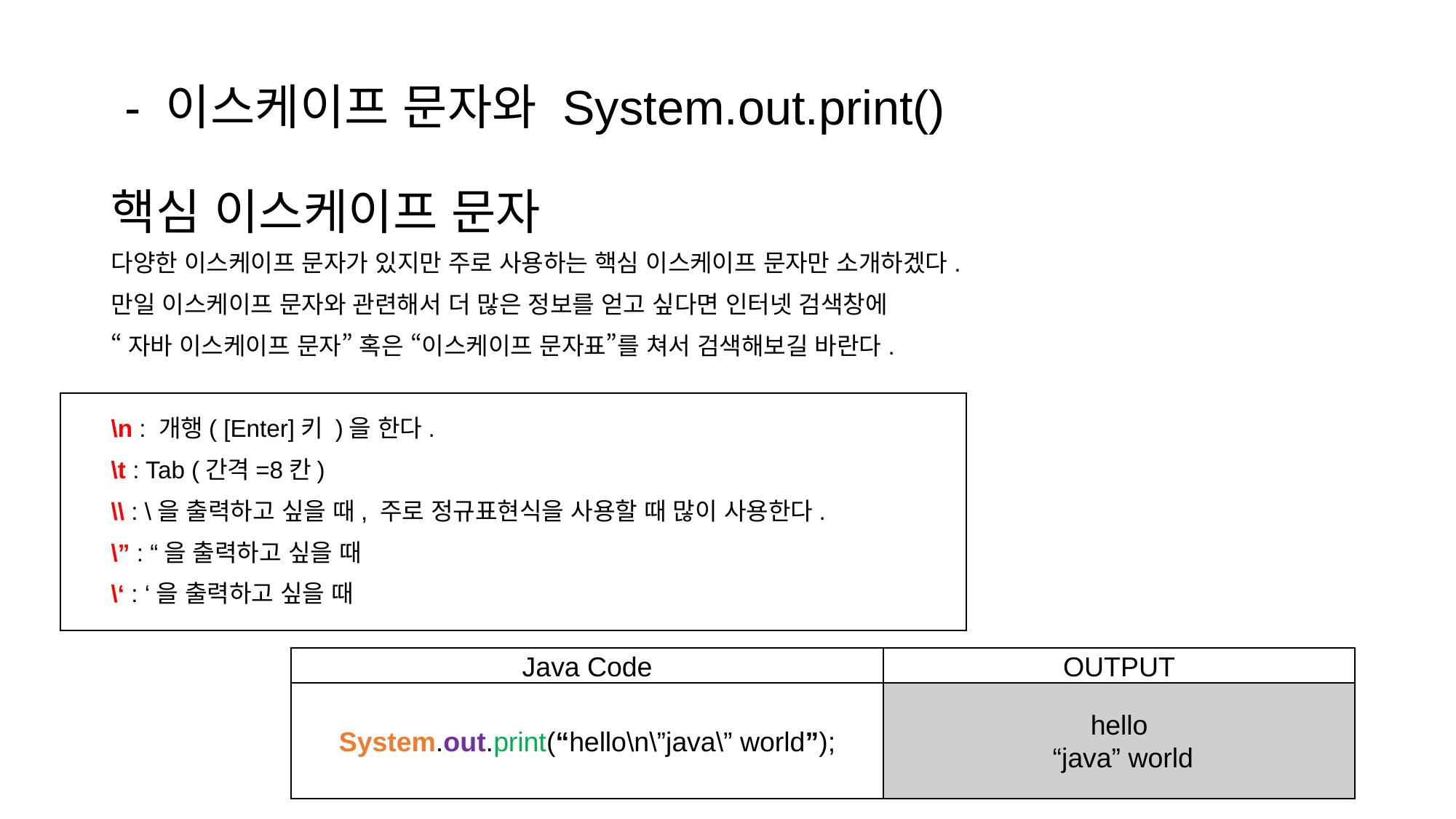

# - 이스케이프 문자와 System.out.print() 핵심 이스케이프 문자
다양한 이스케이프 문자가 있지만 주로 사용하는 핵심 이스케이프 문자만 소개하겠다.
만일 이스케이프 문자와 관련해서 더 많은 정보를 얻고 싶다면 인터넷 검색창에
“자바 이스케이프 문자” 혹은 “이스케이프 문자표”를 쳐서 검색해보길 바란다.

\n : 개행( [Enter]키 )을 한다.
\t : Tab (간격=8칸)
\\ : \을 출력하고 싶을 때, 주로 정규표현식을 사용할 때 많이 사용한다.
\” : “을 출력하고 싶을 때
\‘ : ‘을 출력하고 싶을 때

Java Code
OUTPUT
hello
 “java” world
System.out.print(“hello\n\”java\” world”);